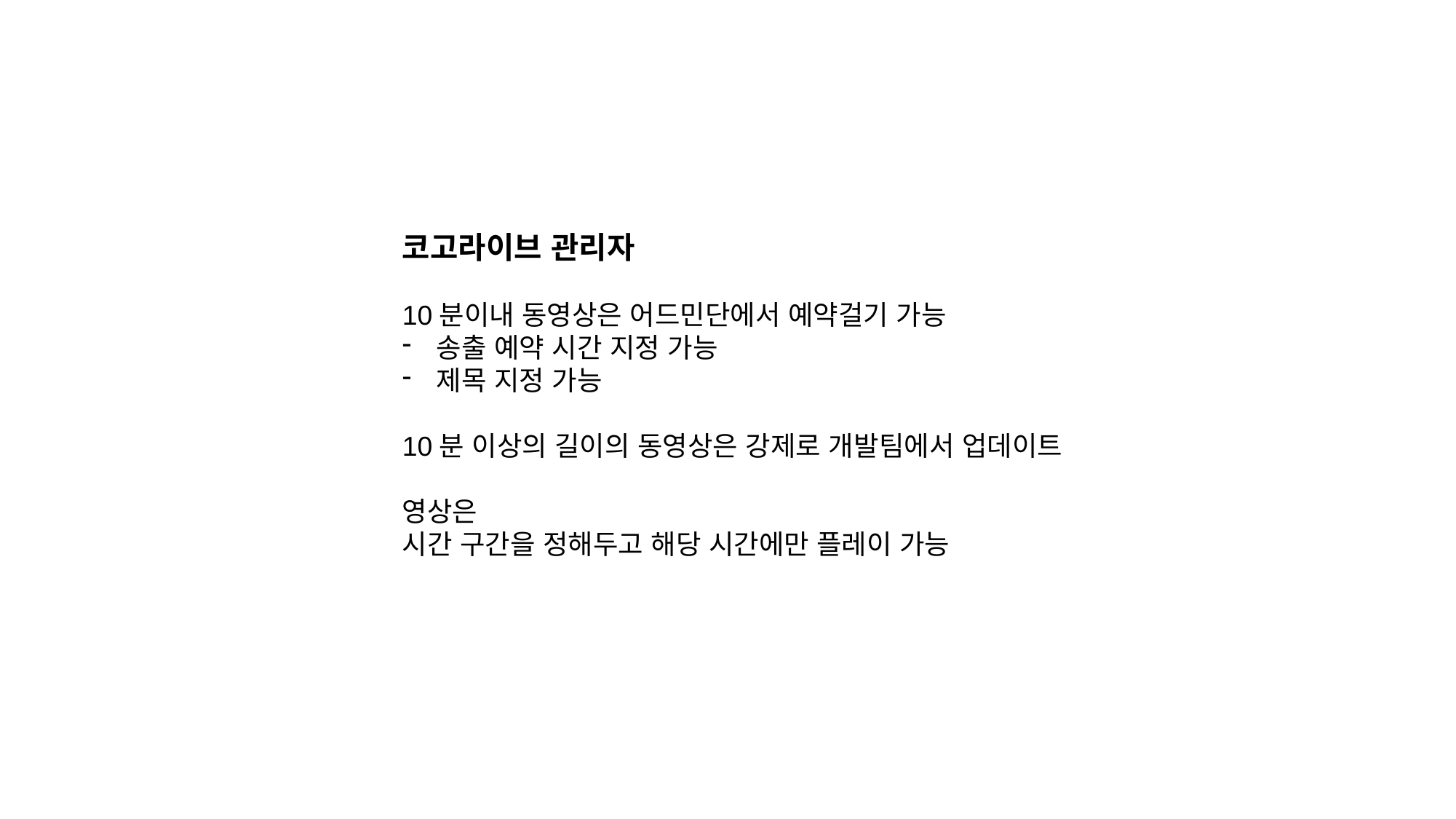

#

코고라이브 관리자

10분이내 동영상은 어드민단에서 예약걸기 가능
송출 예약 시간 지정 가능
제목 지정 가능

10분 이상의 길이의 동영상은 강제로 개발팀에서 업데이트

영상은
시간 구간을 정해두고 해당 시간에만 플레이 가능